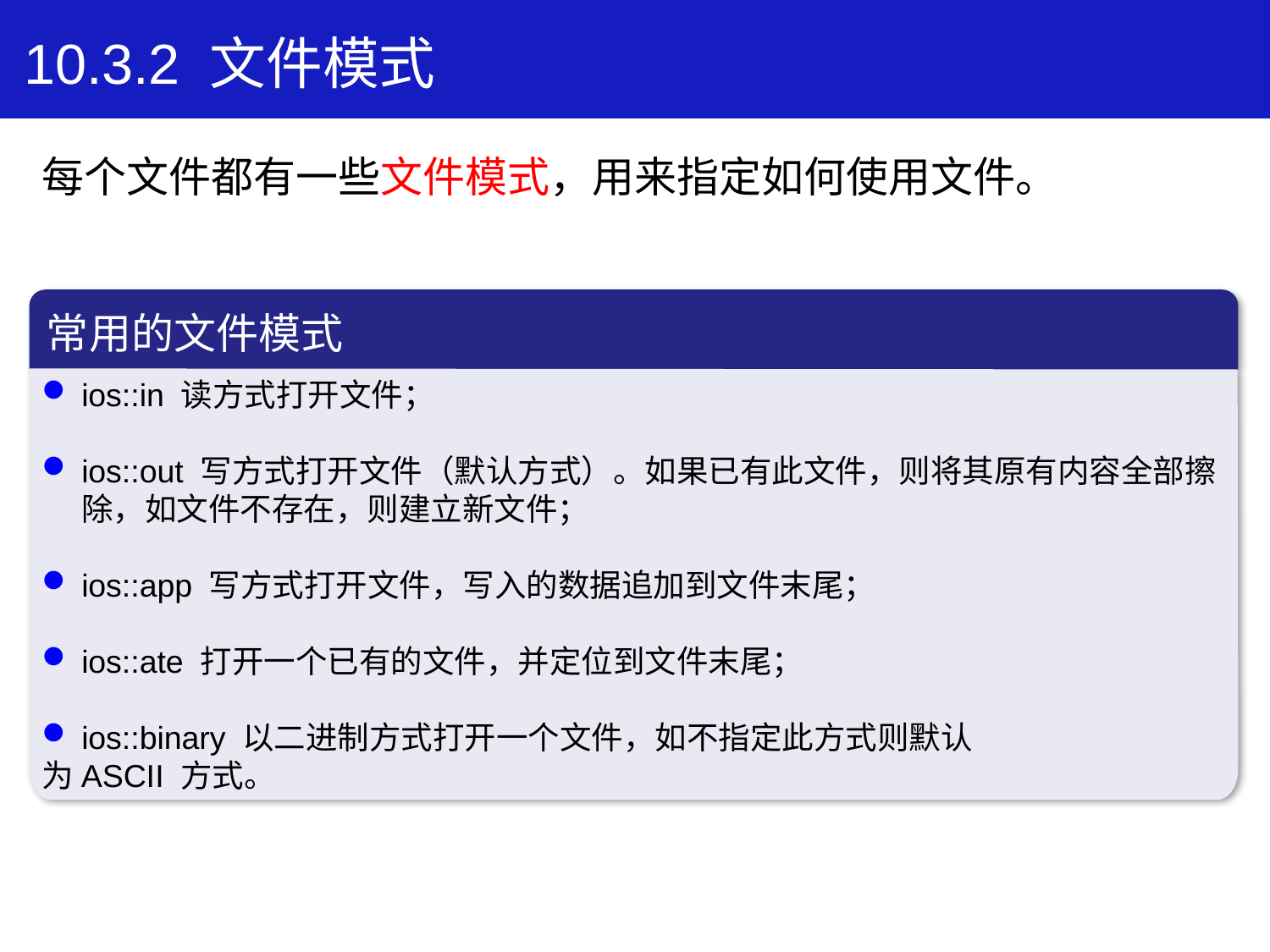

10.3.2 文件模式
每个文件都有一些文件模式，用来指定如何使用文件。
常用的文件模式
ios::in 读方式打开文件；

ios::out 写方式打开文件（默认方式）。如果已有此文件，则将其原有内容全部擦除，如文件不存在，则建立新文件；

ios::app 写方式打开文件，写入的数据追加到文件末尾；

ios::ate 打开一个已有的文件，并定位到文件末尾；

ios::binary 以二进制方式打开一个文件，如不指定此方式则默认
为ASCII 方式。
18